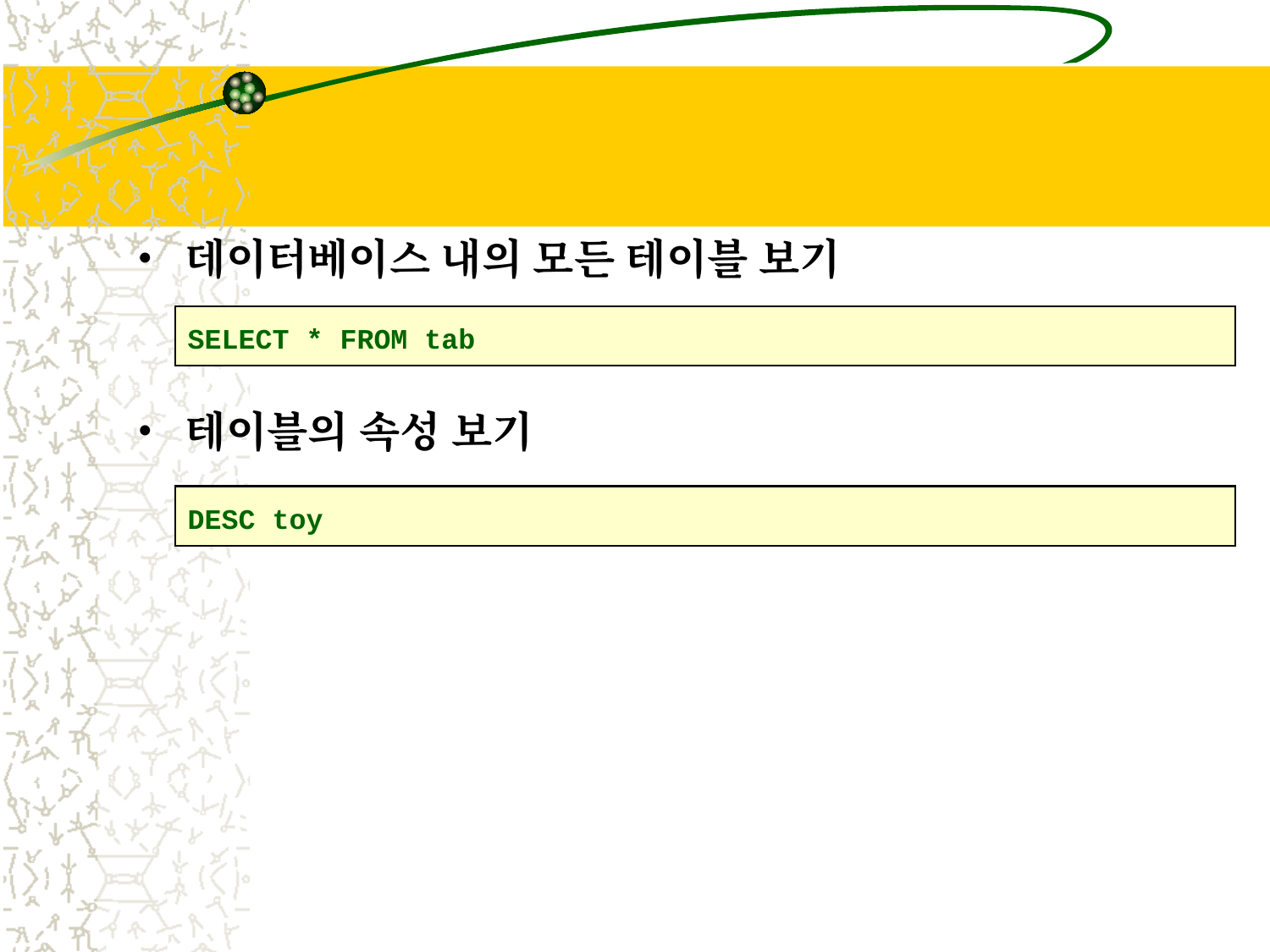

#
데이터베이스 내의 모든 테이블 보기

테이블의 속성 보기
SELECT * FROM tab
DESC toy